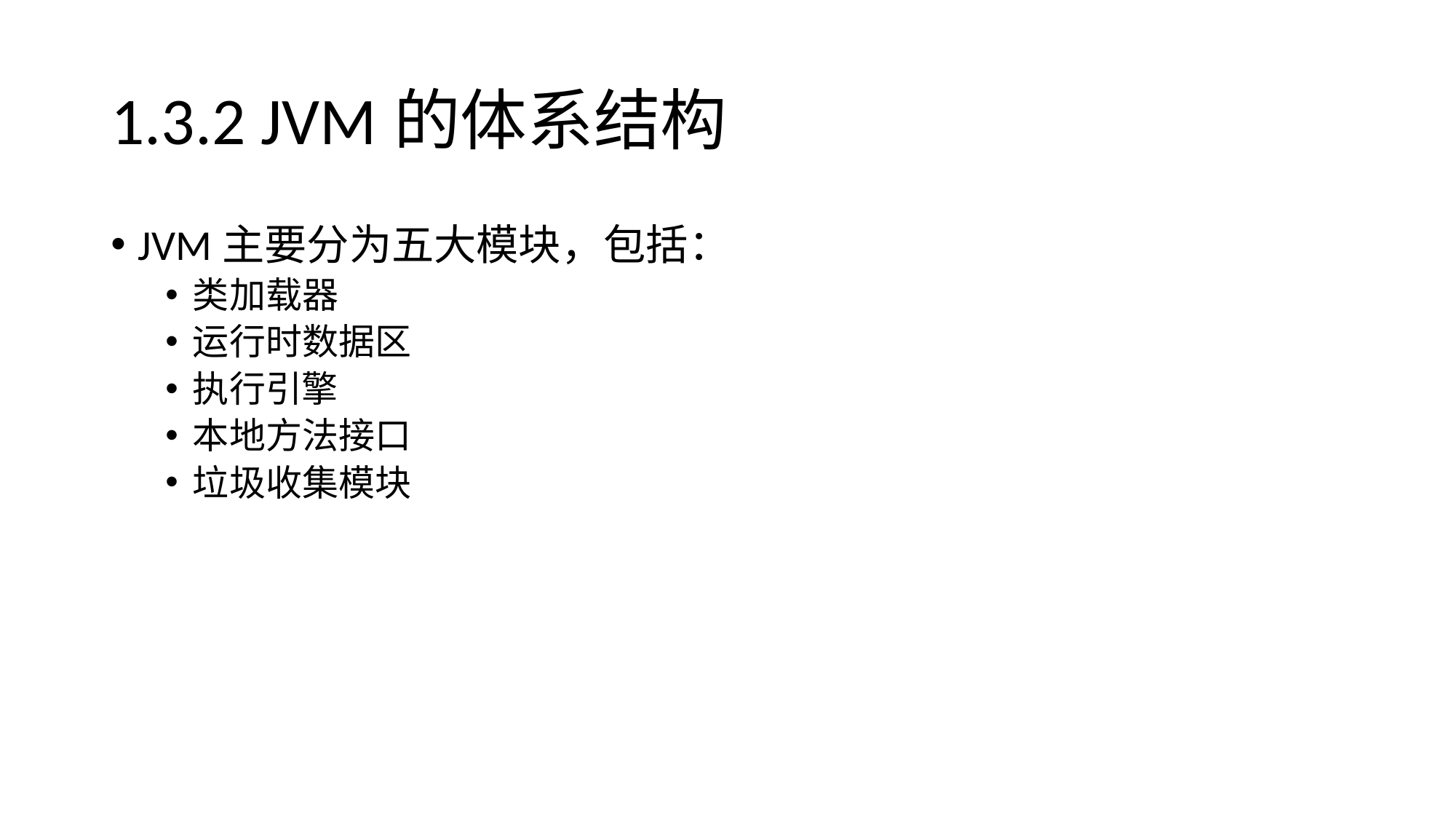

# 1.3.2 JVM的体系结构
JVM主要分为五大模块，包括：
类加载器
运行时数据区
执行引擎
本地方法接口
垃圾收集模块